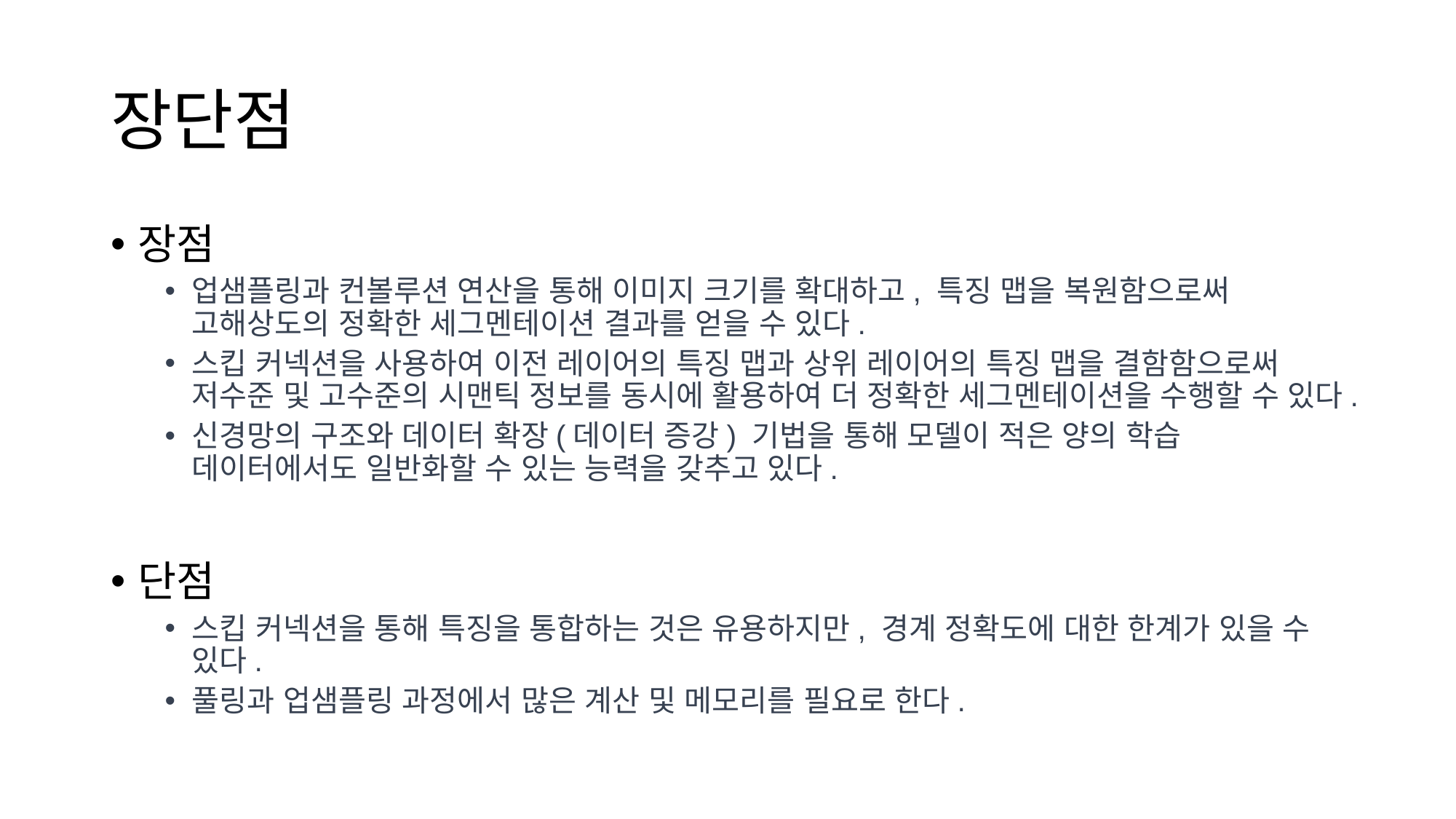

# 장단점
장점
업샘플링과 컨볼루션 연산을 통해 이미지 크기를 확대하고, 특징 맵을 복원함으로써 고해상도의 정확한 세그멘테이션 결과를 얻을 수 있다.
스킵 커넥션을 사용하여 이전 레이어의 특징 맵과 상위 레이어의 특징 맵을 결함함으로써 저수준 및 고수준의 시맨틱 정보를 동시에 활용하여 더 정확한 세그멘테이션을 수행할 수 있다.
신경망의 구조와 데이터 확장(데이터 증강) 기법을 통해 모델이 적은 양의 학습 데이터에서도 일반화할 수 있는 능력을 갖추고 있다.

단점
스킵 커넥션을 통해 특징을 통합하는 것은 유용하지만, 경계 정확도에 대한 한계가 있을 수 있다.
풀링과 업샘플링 과정에서 많은 계산 및 메모리를 필요로 한다.